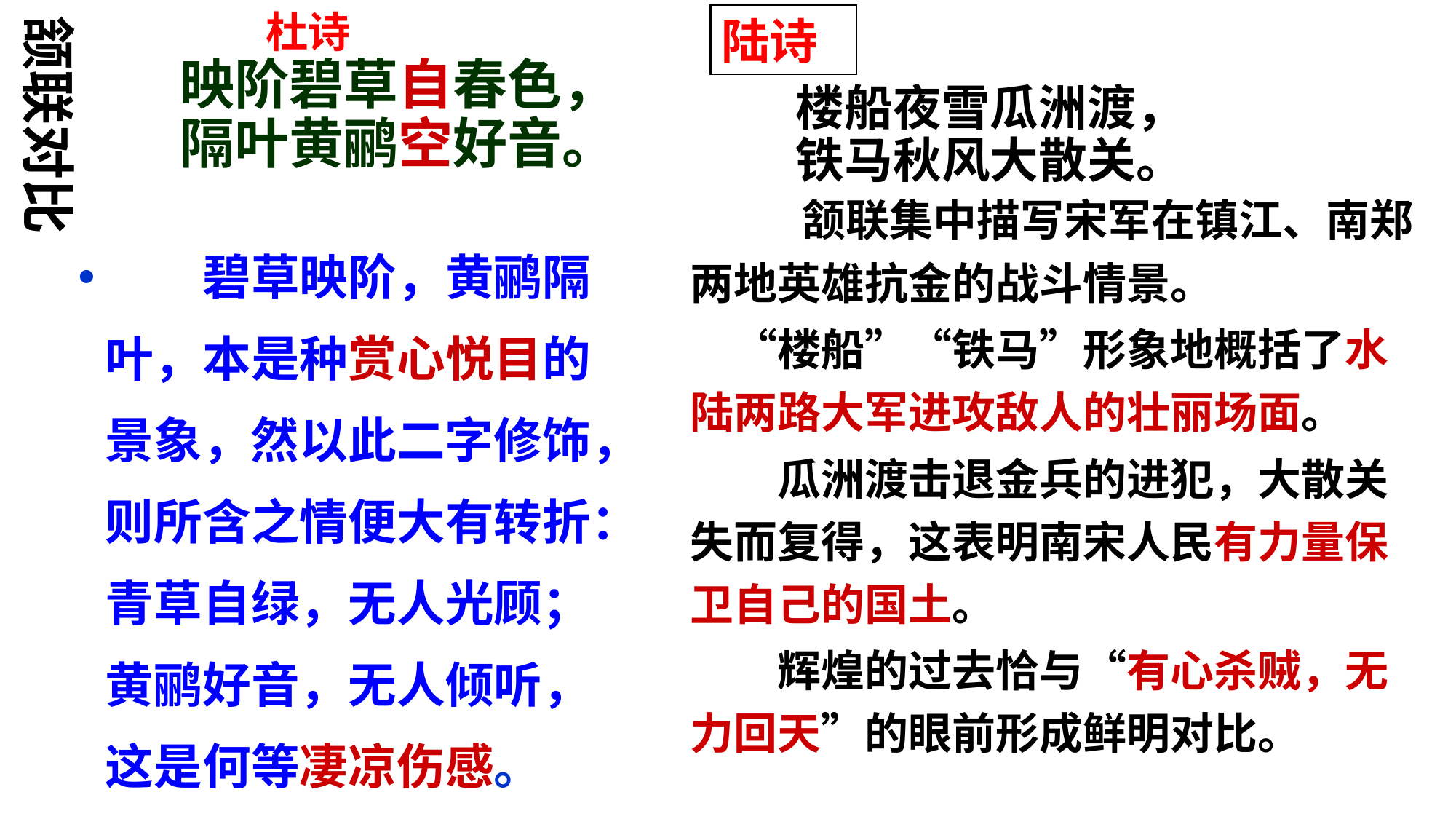

杜诗
颔联对比
陆诗
# 楼船夜雪瓜洲渡， 铁马秋风大散关。
映阶碧草自春色，隔叶黄鹂空好音。
　       颔联集中描写宋军在镇江、南郑两地英雄抗金的战斗情景。
　“楼船”“铁马”形象地概括了水陆两路大军进攻敌人的壮丽场面。
　　瓜洲渡击退金兵的进犯，大散关失而复得，这表明南宋人民有力量保卫自己的国土。
　　辉煌的过去恰与“有心杀贼，无力回天”的眼前形成鲜明对比。
　　碧草映阶，黄鹂隔叶，本是种赏心悦目的景象，然以此二字修饰，则所含之情便大有转折：青草自绿，无人光顾；黄鹂好音，无人倾听，这是何等凄凉伤感。